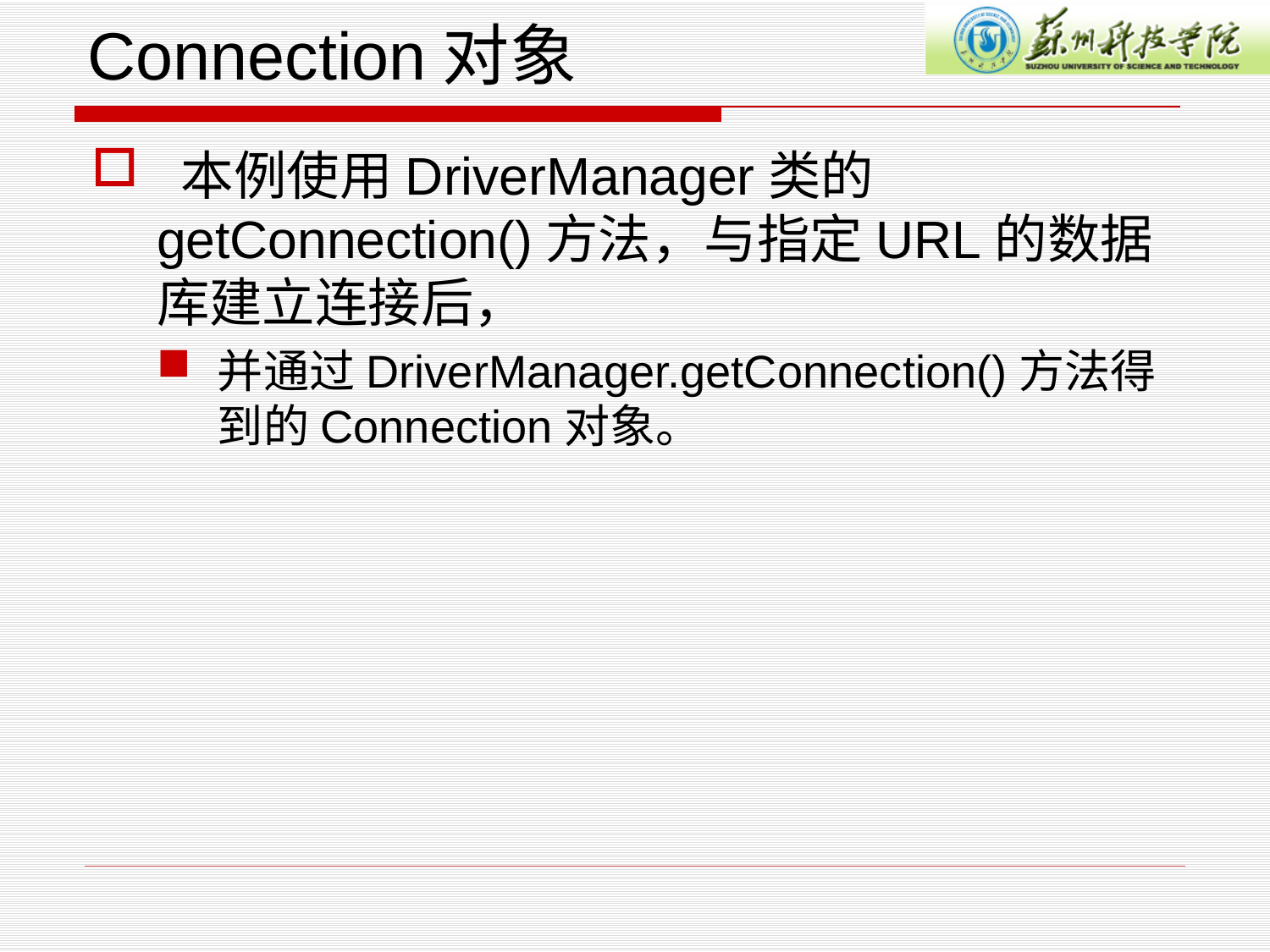

# Connection对象
 本例使用DriverManager类的getConnection()方法，与指定URL的数据库建立连接后，
并通过DriverManager.getConnection()方法得到的Connection对象。